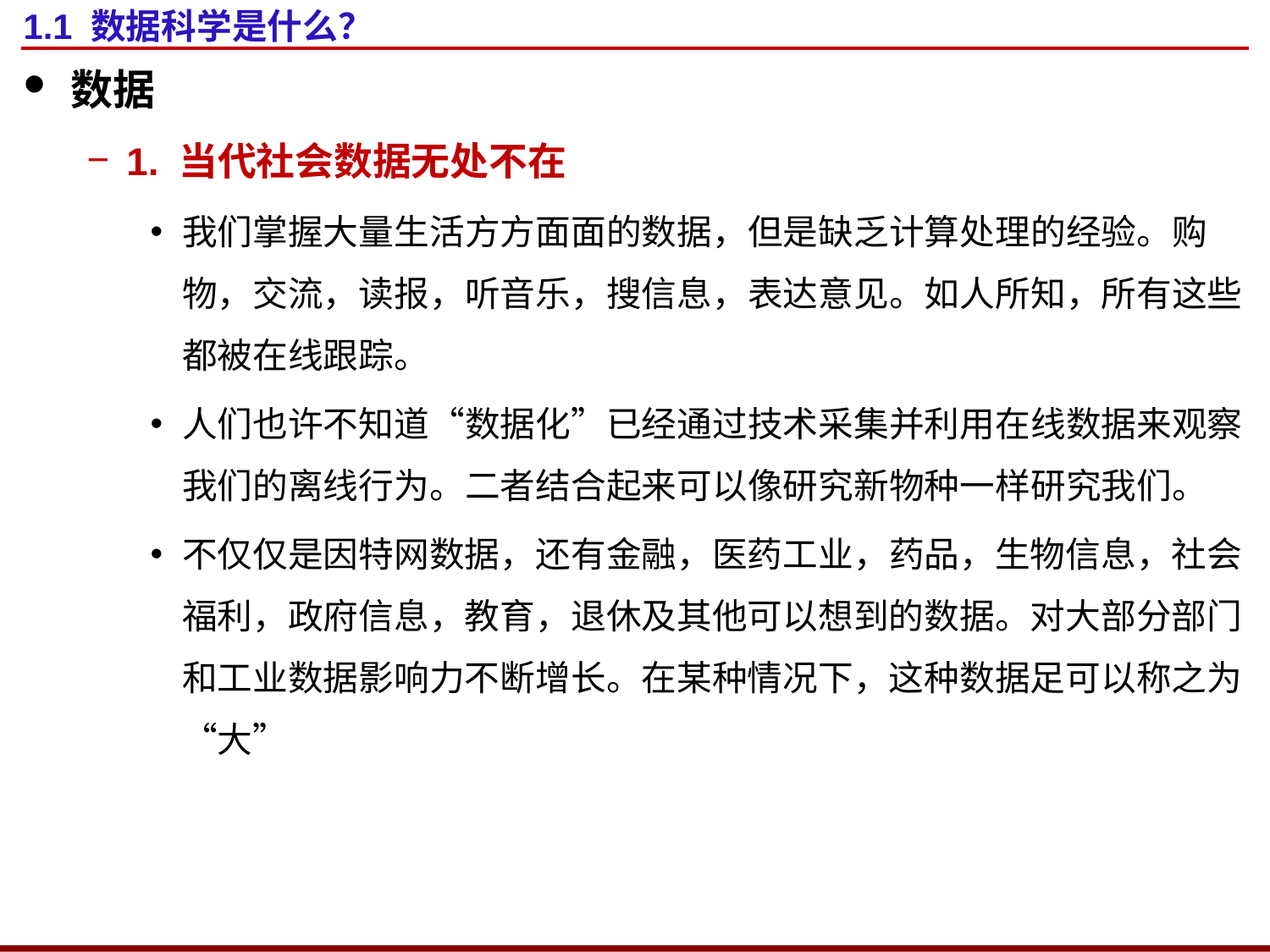

# 1.1 数据科学是什么？
数据
1. 当代社会数据无处不在
我们掌握大量生活方方面面的数据，但是缺乏计算处理的经验。购物，交流，读报，听音乐，搜信息，表达意见。如人所知，所有这些都被在线跟踪。
人们也许不知道“数据化”已经通过技术采集并利用在线数据来观察我们的离线行为。二者结合起来可以像研究新物种一样研究我们。
不仅仅是因特网数据，还有金融，医药工业，药品，生物信息，社会福利，政府信息，教育，退休及其他可以想到的数据。对大部分部门和工业数据影响力不断增长。在某种情况下，这种数据足可以称之为“大”